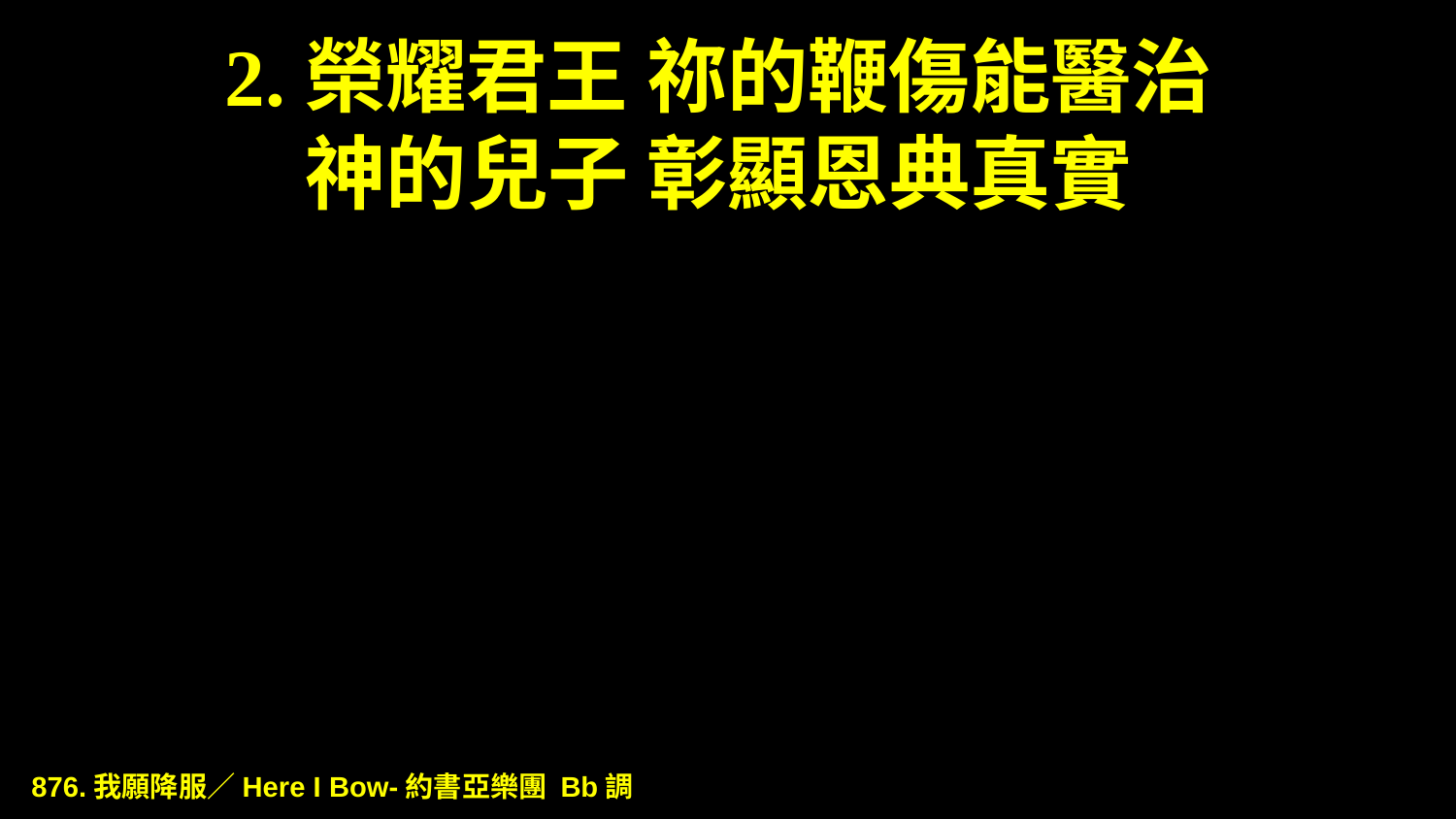

# 2.榮耀君王 祢的鞭傷能醫治 神的兒子 彰顯恩典真實
876.我願降服／Here I Bow-約書亞樂團 Bb調